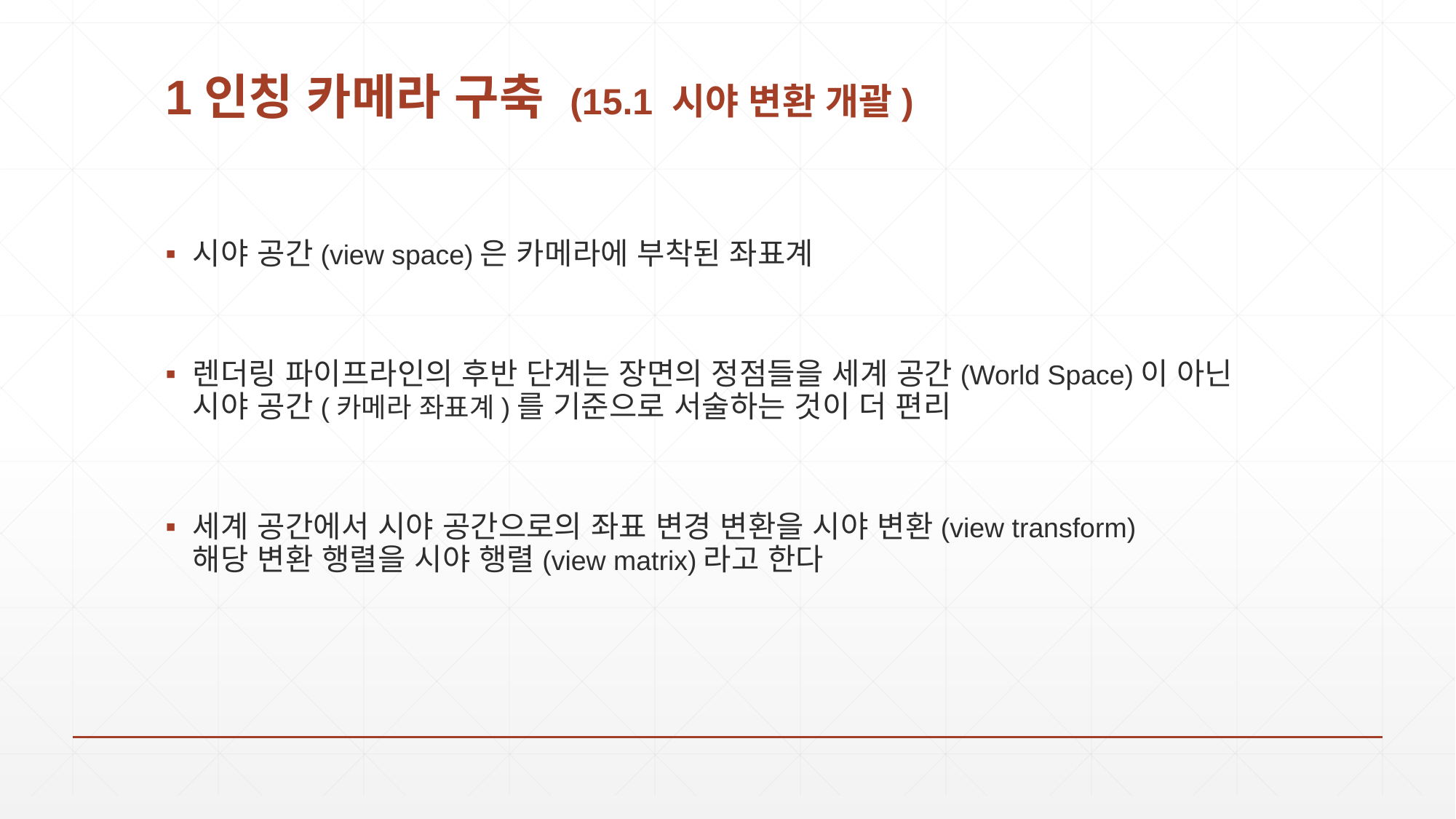

# 1인칭 카메라 구축 (15.1 시야 변환 개괄)

시야 공간(view space)은 카메라에 부착된 좌표계

렌더링 파이프라인의 후반 단계는 장면의 정점들을 세계 공간(World Space)이 아닌 시야 공간(카메라 좌표계)를 기준으로 서술하는 것이 더 편리

세계 공간에서 시야 공간으로의 좌표 변경 변환을 시야 변환(view transform)
해당 변환 행렬을 시야 행렬(view matrix)라고 한다